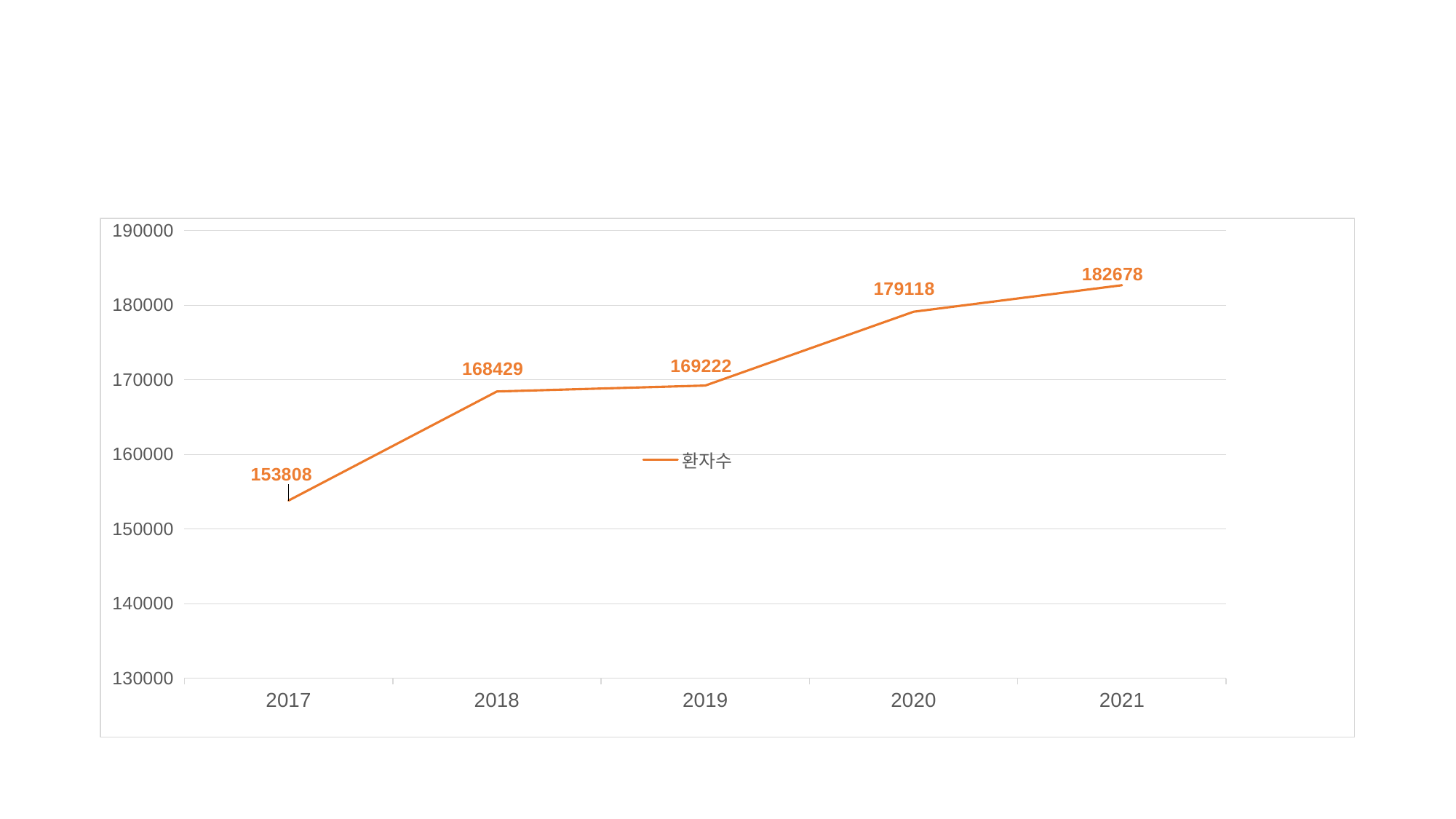

### Chart

| Category | 환자수 |
|---|---|
| 2017 | 153808.0 |
| 2018 | 168429.0 |
| 2019 | 169222.0 |
| 2020 | 179118.0 |
| 2021 | 182678.0 |